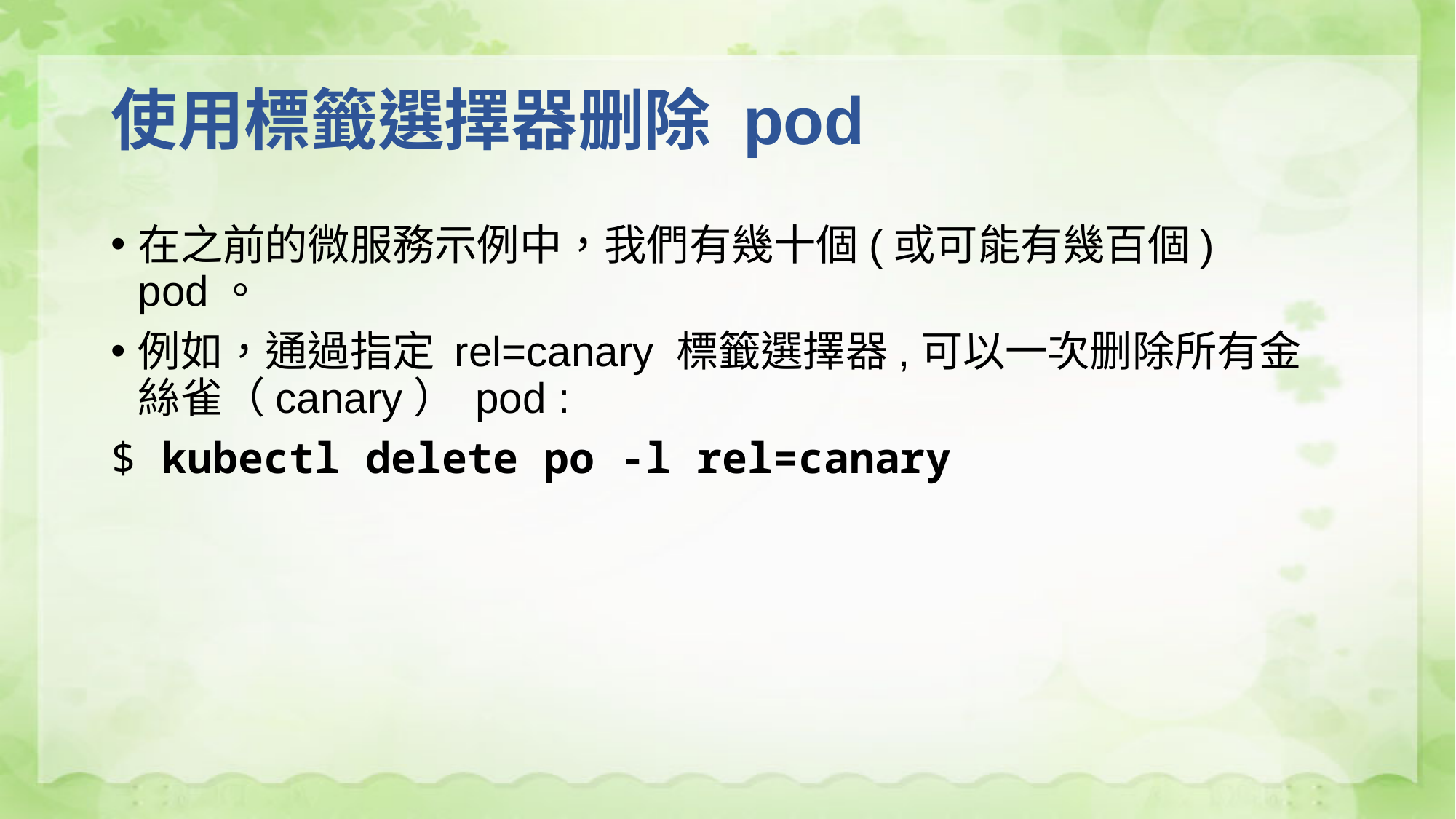

# 使用標籤選擇器删除 pod
在之前的微服務示例中，我們有幾十個(或可能有幾百個) pod。
例如，通過指定 rel=canary 標籤選擇器,可以一次删除所有金絲雀（canary） pod :
$ kubectl delete po -l rel=canary